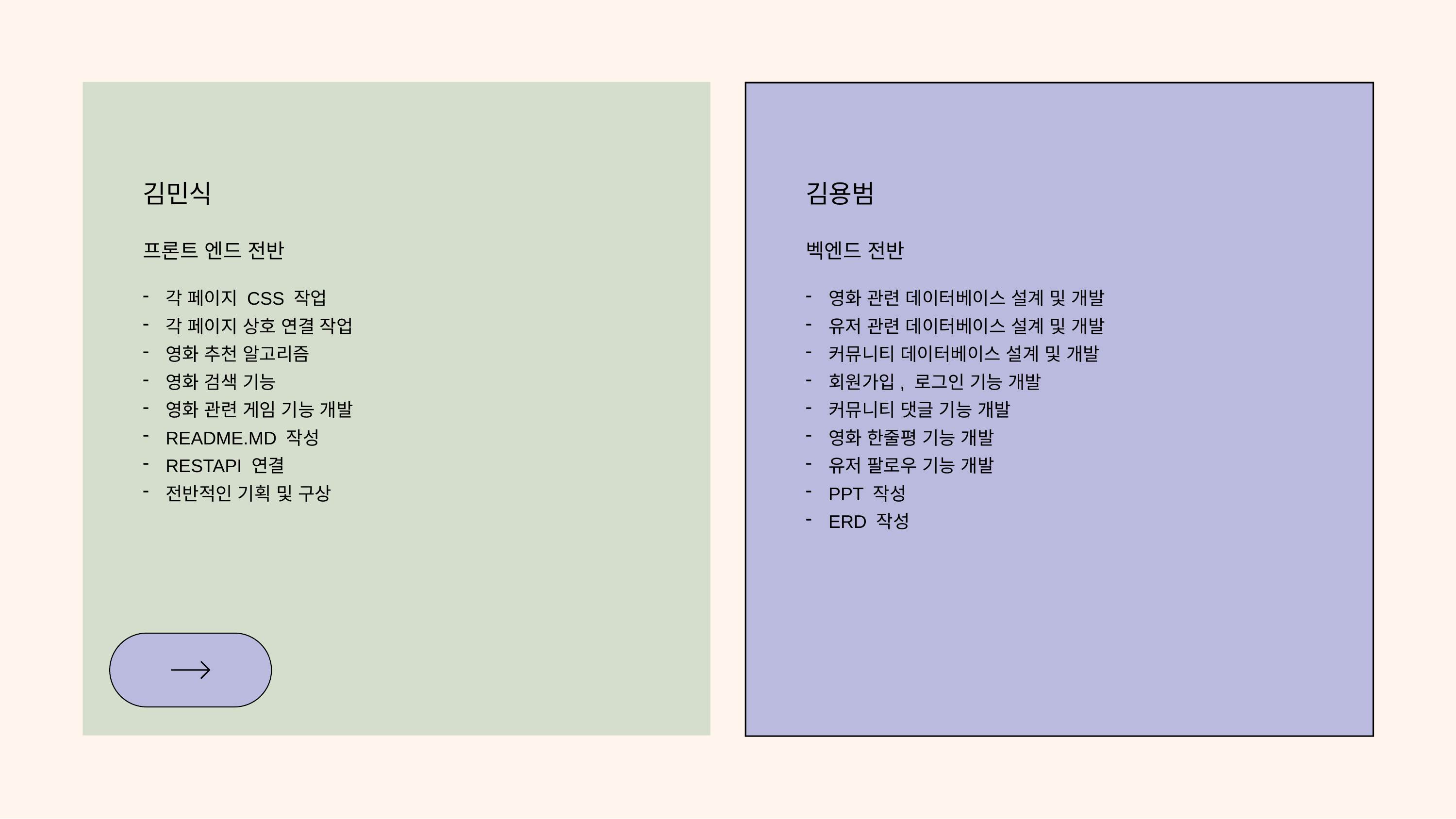

김민식

프론트 엔드 전반

각 페이지 CSS 작업

각 페이지 상호 연결 작업

영화 추천 알고리즘

영화 검색 기능

영화 관련 게임 기능 개발

README.MD 작성

RESTAPI 연결

전반적인 기획 및 구상

김용범

벡엔드 전반

영화 관련 데이터베이스 설계 및 개발

유저 관련 데이터베이스 설계 및 개발

커뮤니티 데이터베이스 설계 및 개발

회원가입, 로그인 기능 개발

커뮤니티 댓글 기능 개발

영화 한줄평 기능 개발

유저 팔로우 기능 개발

PPT 작성

ERD 작성